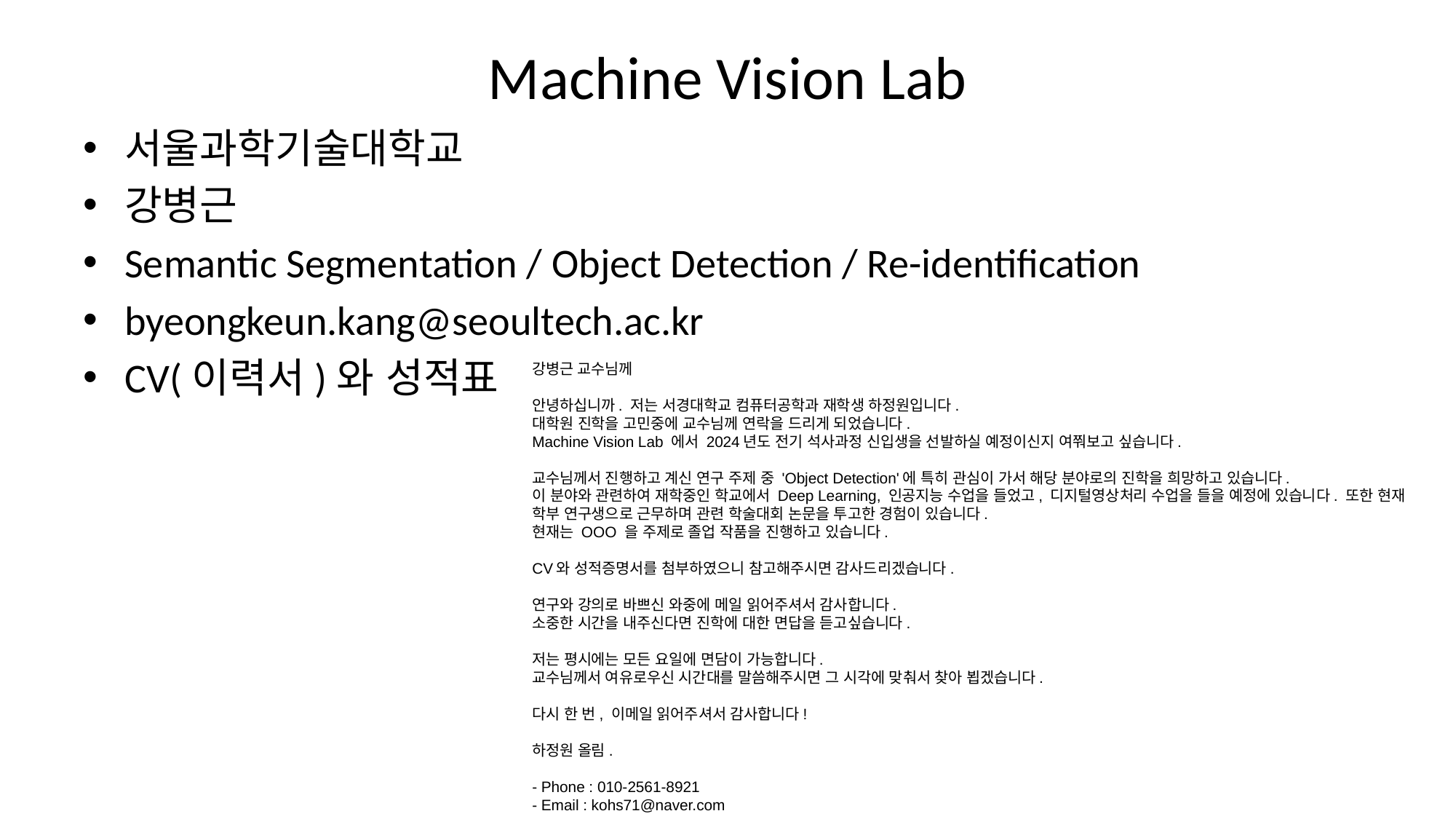

# Machine Vision Lab
서울과학기술대학교
강병근
Semantic Segmentation / Object Detection / Re-identification
byeongkeun.kang@seoultech.ac.kr
CV(이력서)와 성적표
강병근 교수님께

안녕하십니까. 저는 서경대학교 컴퓨터공학과 재학생 하정원입니다.
대학원 진학을 고민중에 교수님께 연락을 드리게 되었습니다.
Machine Vision Lab 에서 2024년도 전기 석사과정 신입생을 선발하실 예정이신지 여쭤보고 싶습니다.

교수님께서 진행하고 계신 연구 주제 중 'Object Detection'에 특히 관심이 가서 해당 분야로의 진학을 희망하고 있습니다.
이 분야와 관련하여 재학중인 학교에서 Deep Learning, 인공지능 수업을 들었고, 디지털영상처리 수업을 들을 예정에 있습니다. 또한 현재 학부 연구생으로 근무하며 관련 학술대회 논문을 투고한 경험이 있습니다.
현재는 OOO 을 주제로 졸업 작품을 진행하고 있습니다.

CV와 성적증명서를 첨부하였으니 참고해주시면 감사드리겠습니다.

연구와 강의로 바쁘신 와중에 메일 읽어주셔서 감사합니다.
소중한 시간을 내주신다면 진학에 대한 면답을 듣고싶습니다.

저는 평시에는 모든 요일에 면담이 가능합니다.
교수님께서 여유로우신 시간대를 말씀해주시면 그 시각에 맞춰서 찾아 뵙겠습니다.

다시 한 번, 이메일 읽어주셔서 감사합니다!

하정원 올림.

- Phone : 010-2561-8921
- Email : kohs71@naver.com